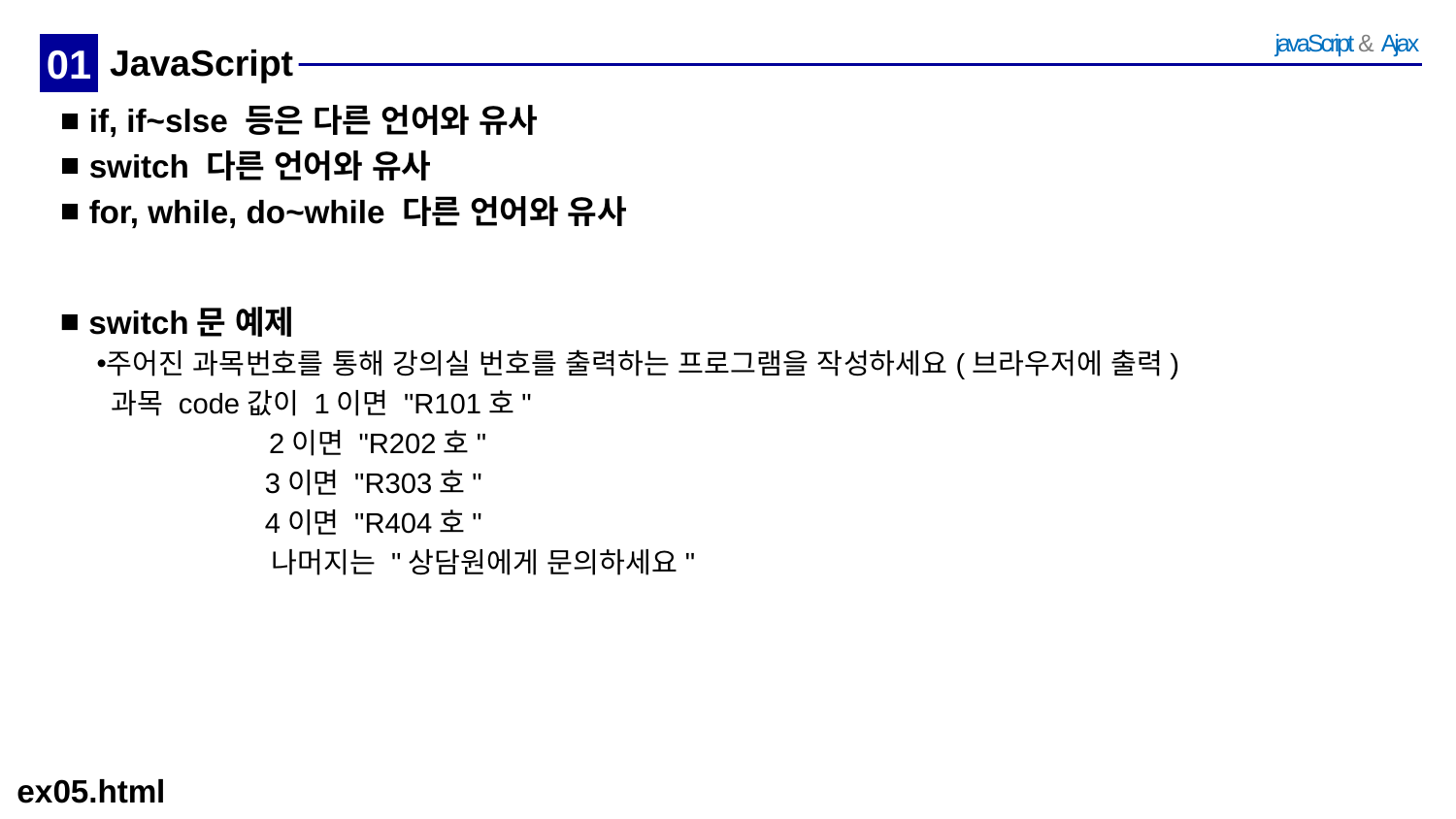

01
# JavaScript
if, if~slse 등은 다른 언어와 유사
switch 다른 언어와 유사
for, while, do~while 다른 언어와 유사

switch문 예제
주어진 과목번호를 통해 강의실 번호를 출력하는 프로그램을 작성하세요(브라우저에 출력)
 과목 code값이 1이면 "R101호"
                   2이면 "R202호"
                     3이면 "R303호"
                     4이면 "R404호"
                     나머지는 "상담원에게 문의하세요"

ex05.html